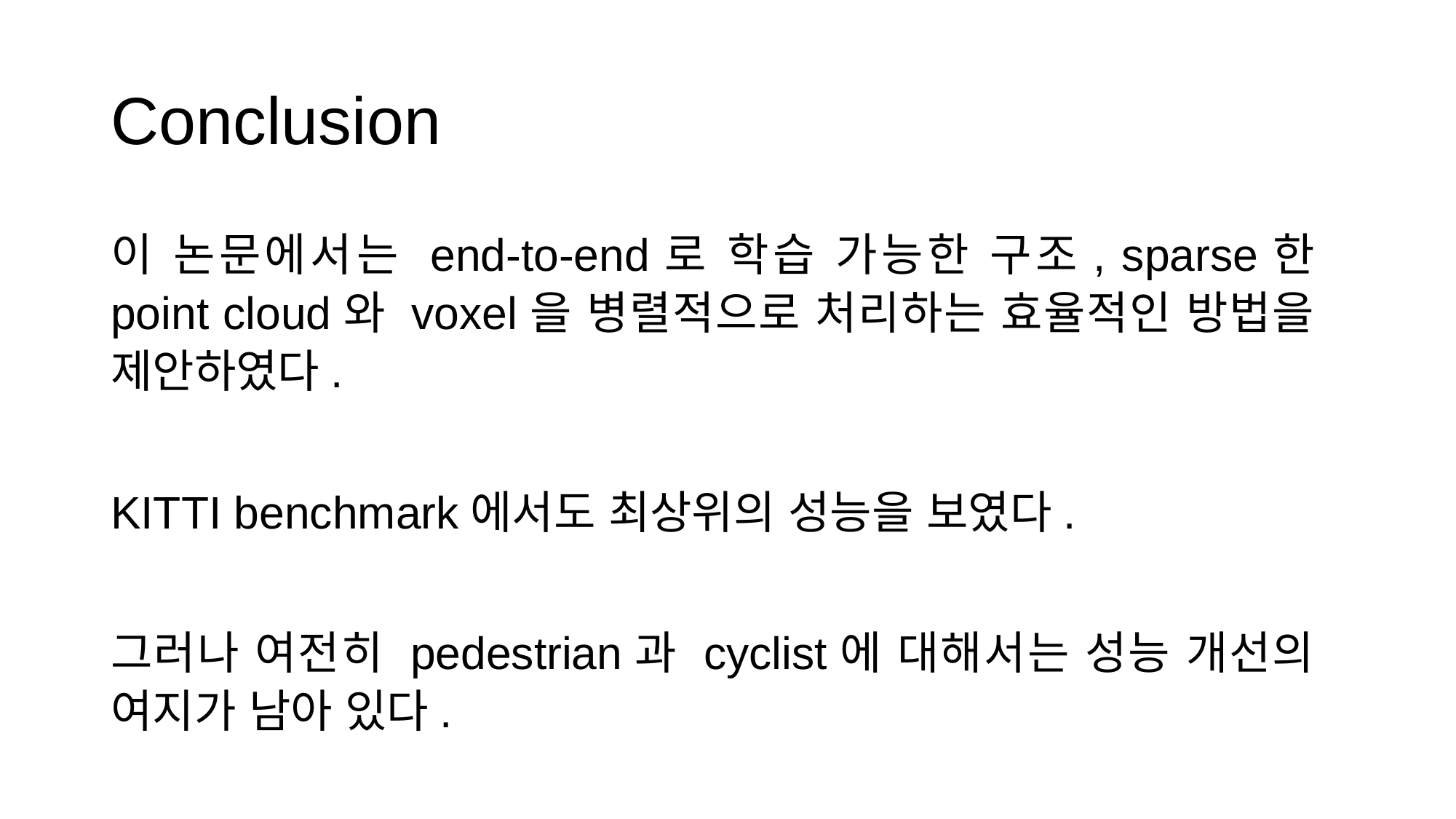

# Conclusion
이 논문에서는 end-to-end로 학습 가능한 구조, sparse한 point cloud와 voxel을 병렬적으로 처리하는 효율적인 방법을 제안하였다.

KITTI benchmark에서도 최상위의 성능을 보였다.

그러나 여전히 pedestrian과 cyclist에 대해서는 성능 개선의 여지가 남아 있다.